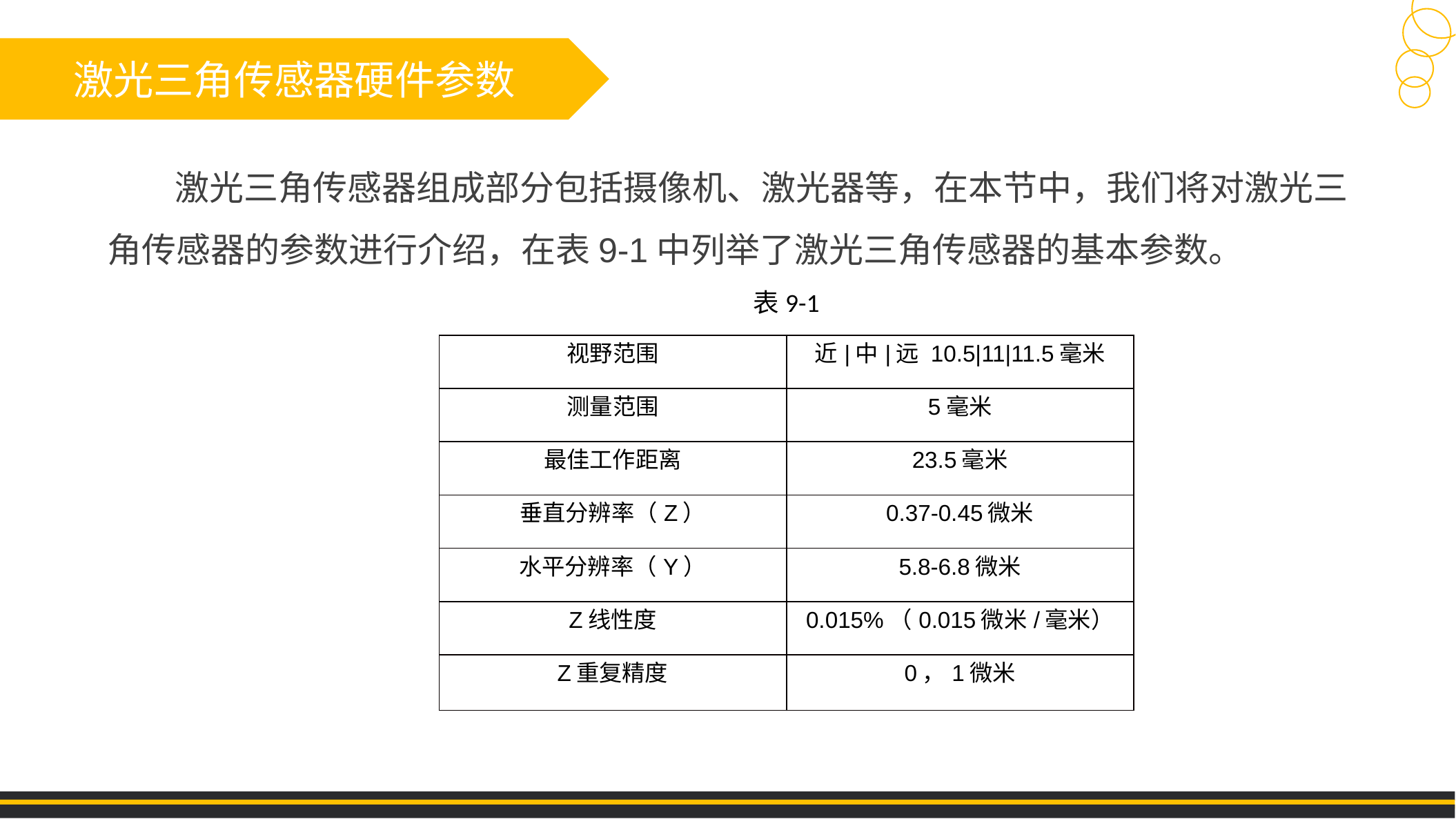

激光三角传感器硬件参数
 激光三角传感器组成部分包括摄像机、激光器等，在本节中，我们将对激光三角传感器的参数进行介绍，在表9-1中列举了激光三角传感器的基本参数。
表9-1
| 视野范围 | 近|中|远 10.5|11|11.5毫米 |
| --- | --- |
| 测量范围 | 5毫米 |
| 最佳工作距离 | 23.5毫米 |
| 垂直分辨率（Z） | 0.37-0.45微米 |
| 水平分辨率（Y） | 5.8-6.8微米 |
| Z线性度 | 0.015%（0.015微米/毫米） |
| Z重复精度 | 0，1微米 |